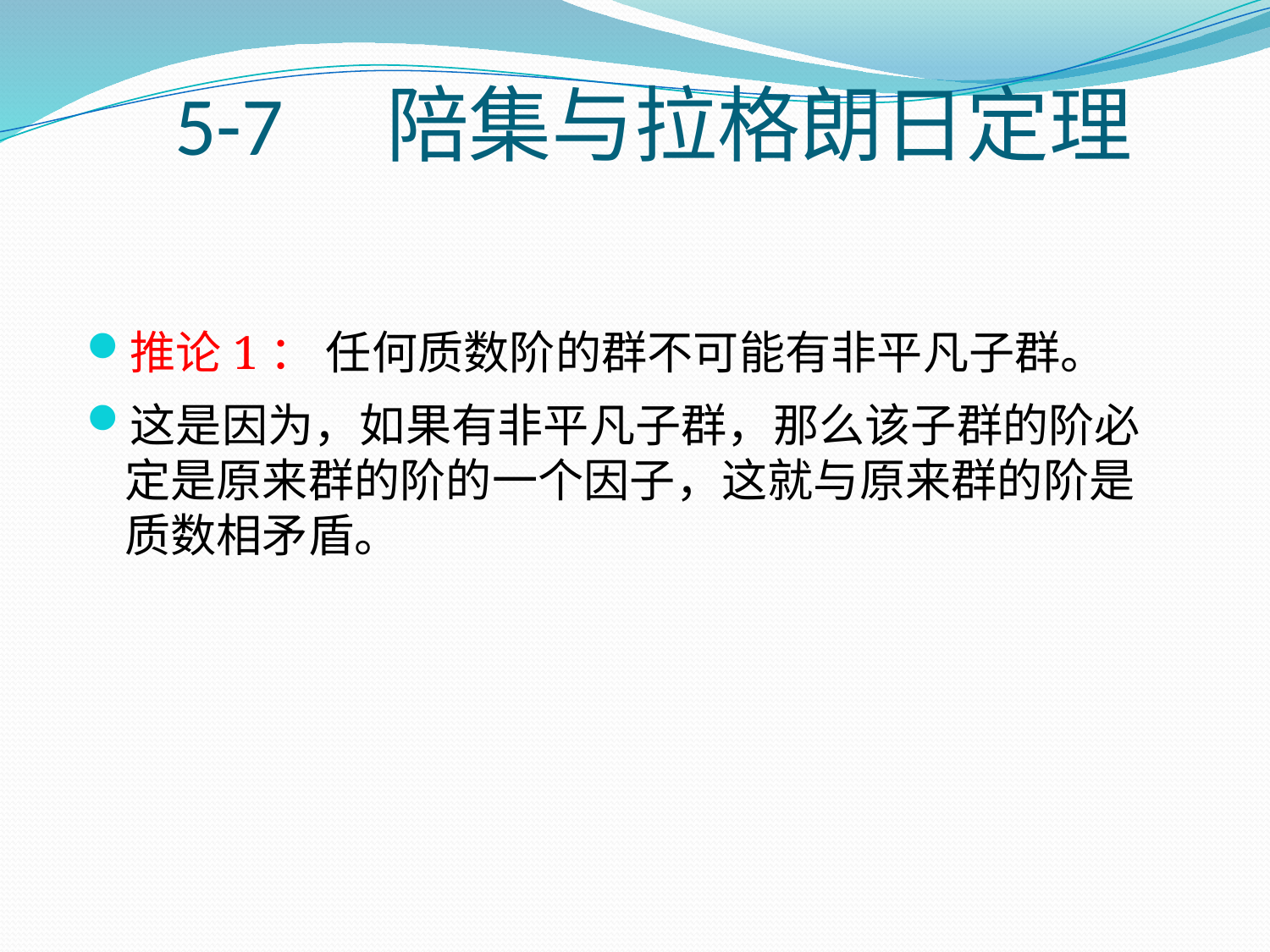

# 5-7　陪集与拉格朗日定理
推论1： 任何质数阶的群不可能有非平凡子群。
这是因为，如果有非平凡子群，那么该子群的阶必定是原来群的阶的一个因子，这就与原来群的阶是质数相矛盾。